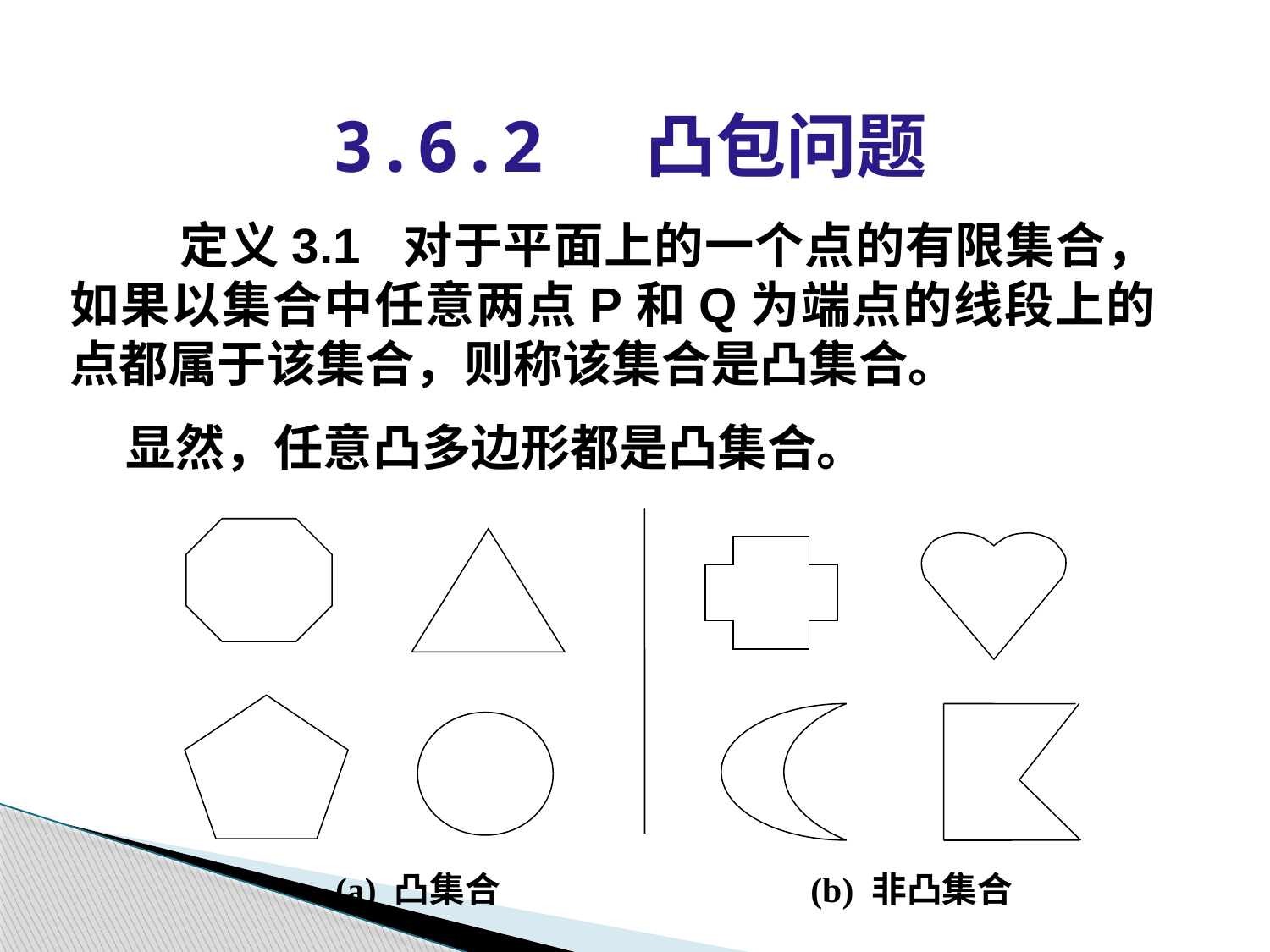

3.6.2  凸包问题
        定义3.1  对于平面上的一个点的有限集合，如果以集合中任意两点P和Q为端点的线段上的点都属于该集合，则称该集合是凸集合。
    显然，任意凸多边形都是凸集合。

(a) 凸集合                                     (b) 非凸集合